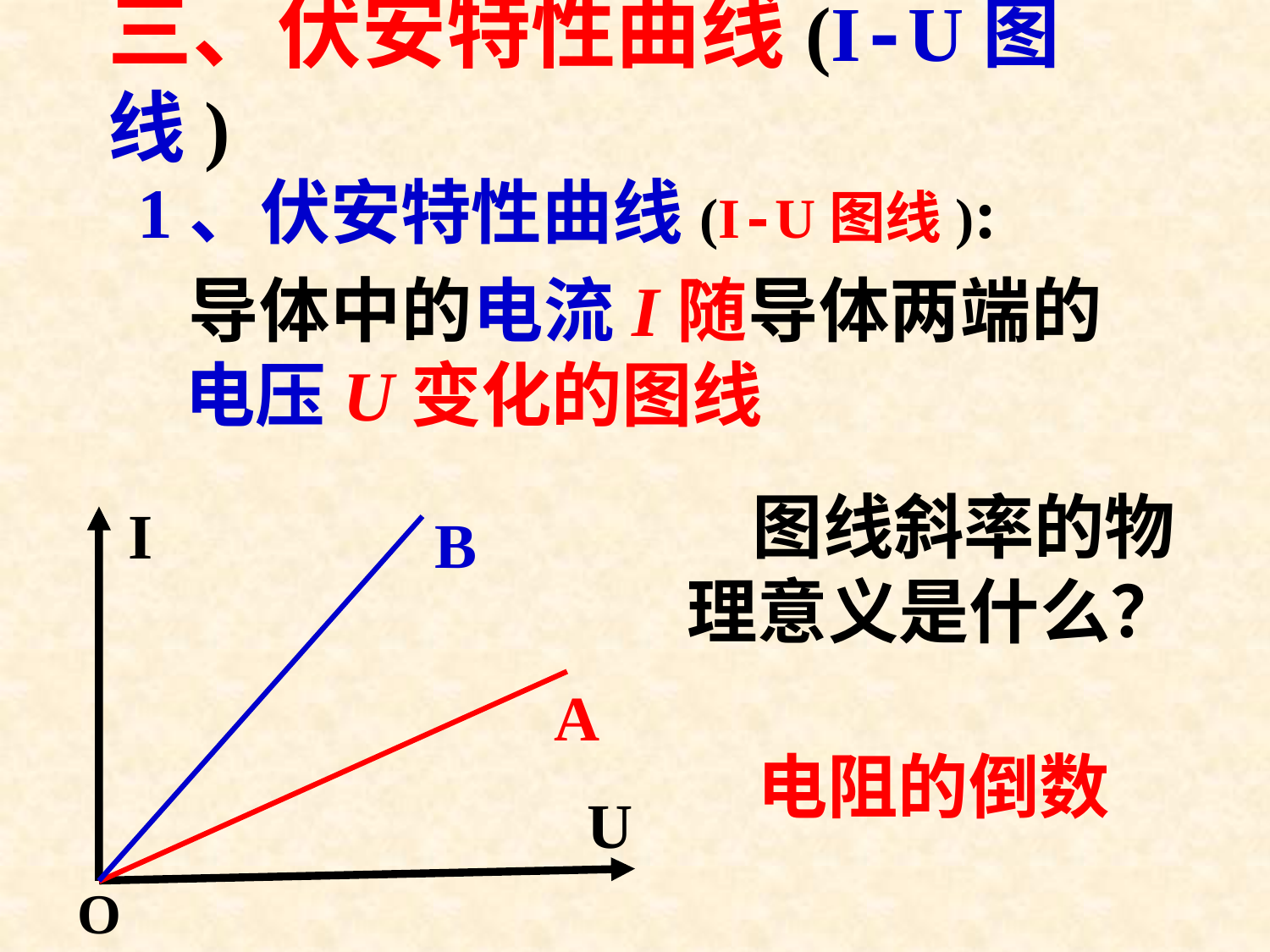

三、伏安特性曲线(I-U图线)
1、伏安特性曲线(I-U图线):
  导体中的电流I随导体两端的电压U变化的图线
   图线斜率的物理意义是什么？
I
B

A
U

O
电阻的倒数